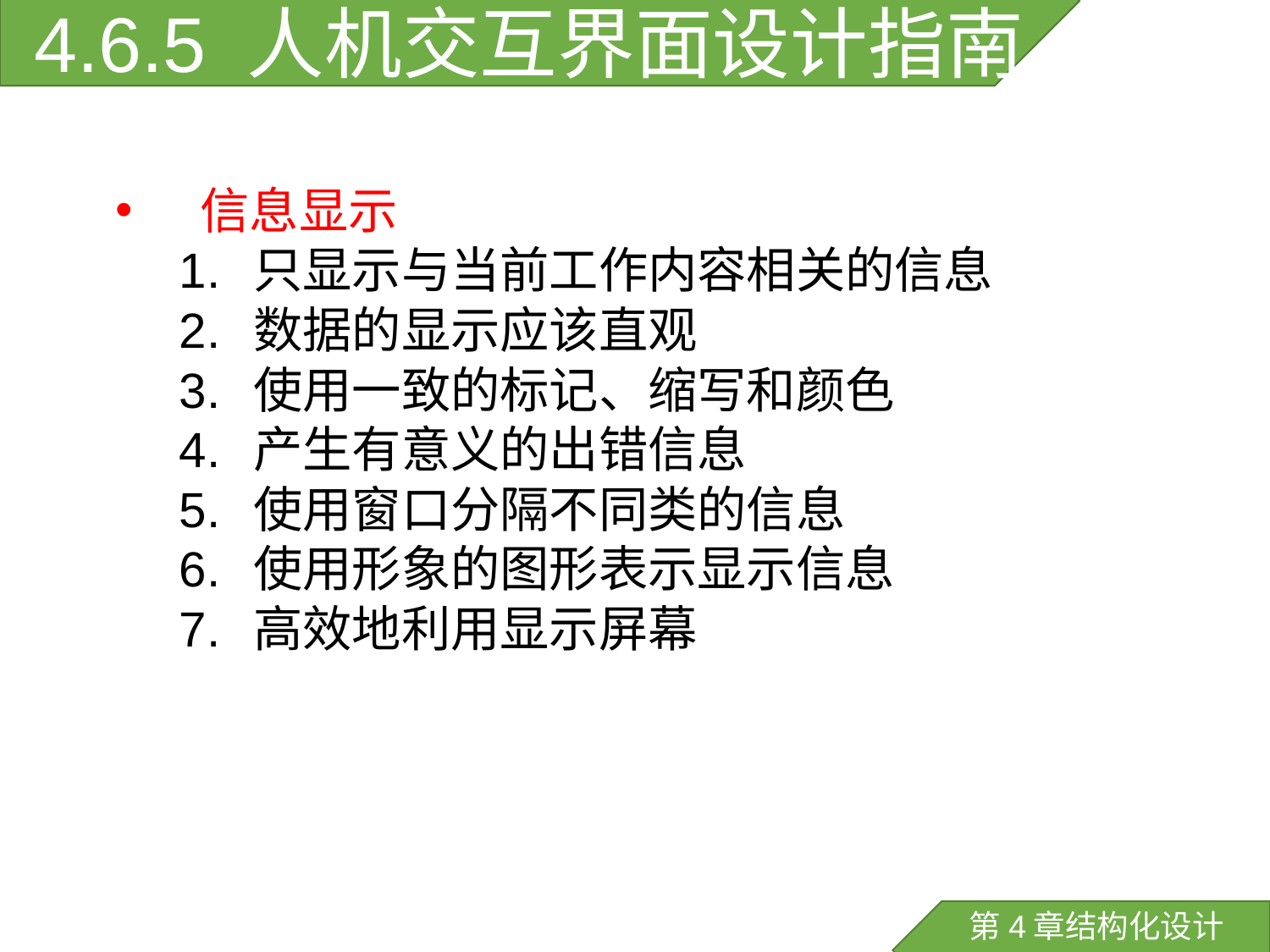

4.6.5 人机交互界面设计指南
信息显示
只显示与当前工作内容相关的信息
数据的显示应该直观
使用一致的标记、缩写和颜色
产生有意义的出错信息
使用窗口分隔不同类的信息
使用形象的图形表示显示信息
高效地利用显示屏幕
97
第4章结构化设计